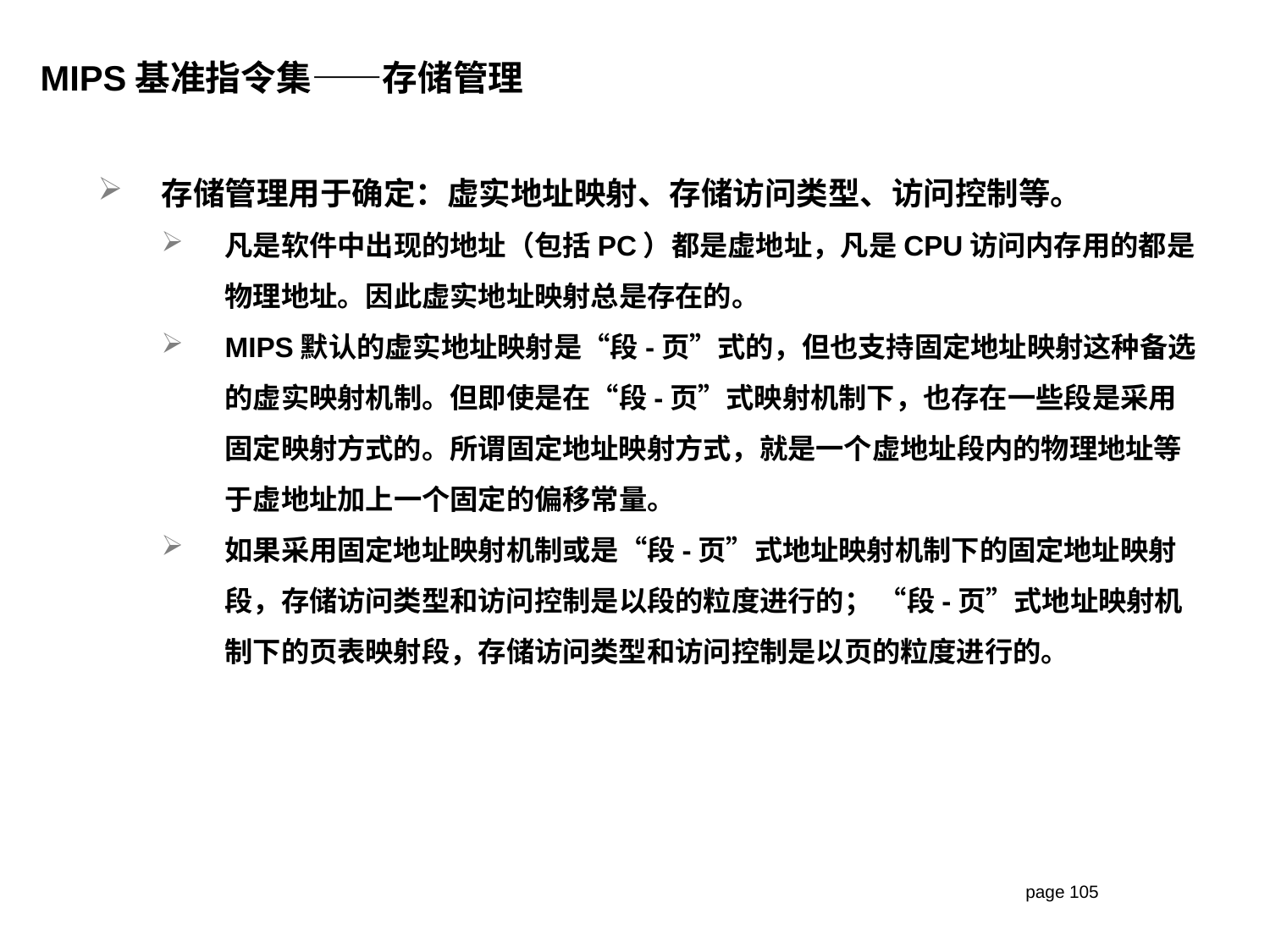

MIPS基准指令集——存储管理
存储管理用于确定：虚实地址映射、存储访问类型、访问控制等。
凡是软件中出现的地址（包括PC）都是虚地址，凡是CPU访问内存用的都是物理地址。因此虚实地址映射总是存在的。
MIPS默认的虚实地址映射是“段-页”式的，但也支持固定地址映射这种备选的虚实映射机制。但即使是在“段-页”式映射机制下，也存在一些段是采用固定映射方式的。所谓固定地址映射方式，就是一个虚地址段内的物理地址等于虚地址加上一个固定的偏移常量。
如果采用固定地址映射机制或是“段-页”式地址映射机制下的固定地址映射段，存储访问类型和访问控制是以段的粒度进行的； “段-页”式地址映射机制下的页表映射段，存储访问类型和访问控制是以页的粒度进行的。
page 105